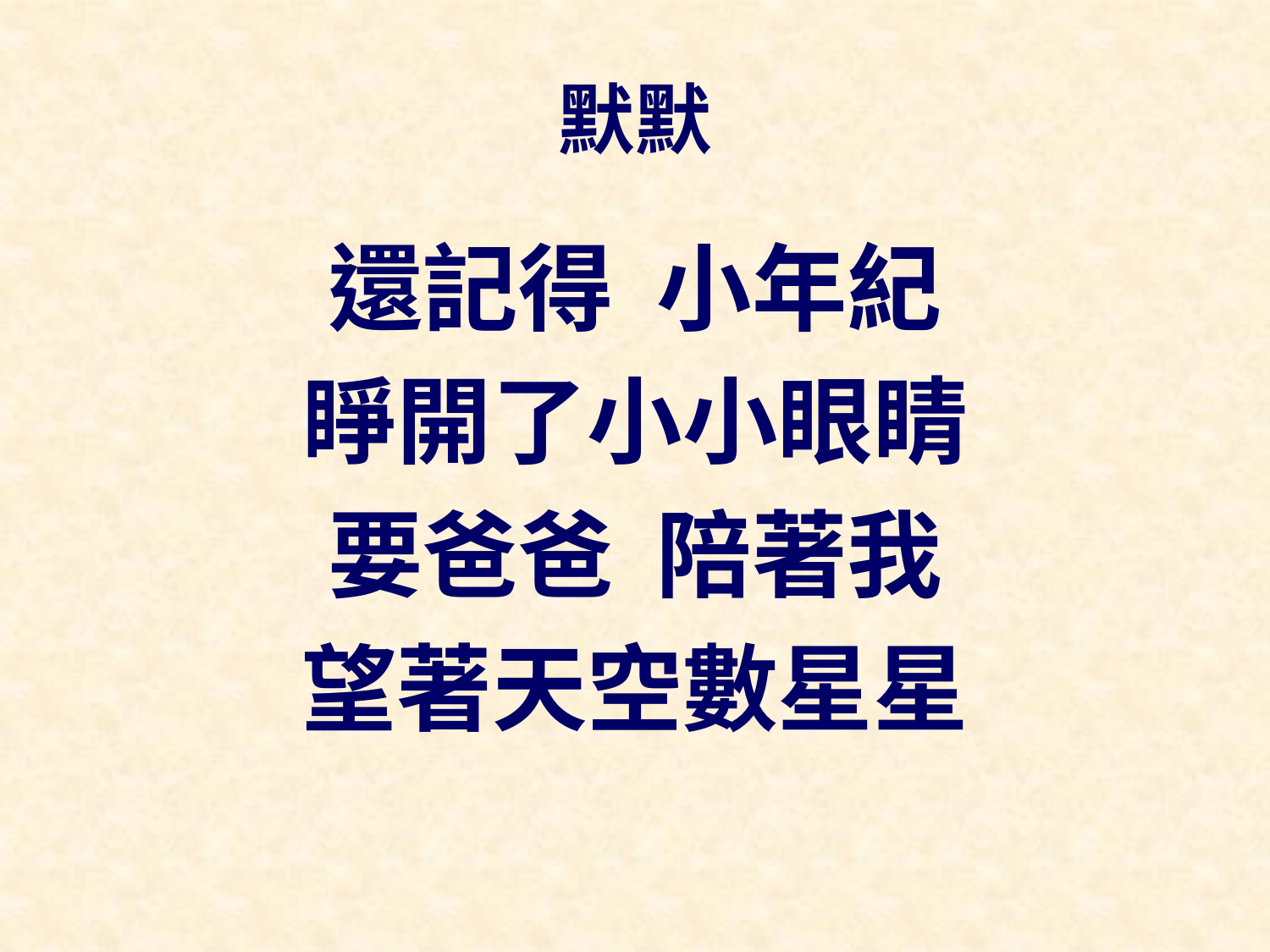

# 默默
還記得  小年紀
睜開了小小眼睛
要爸爸  陪著我
望著天空數星星